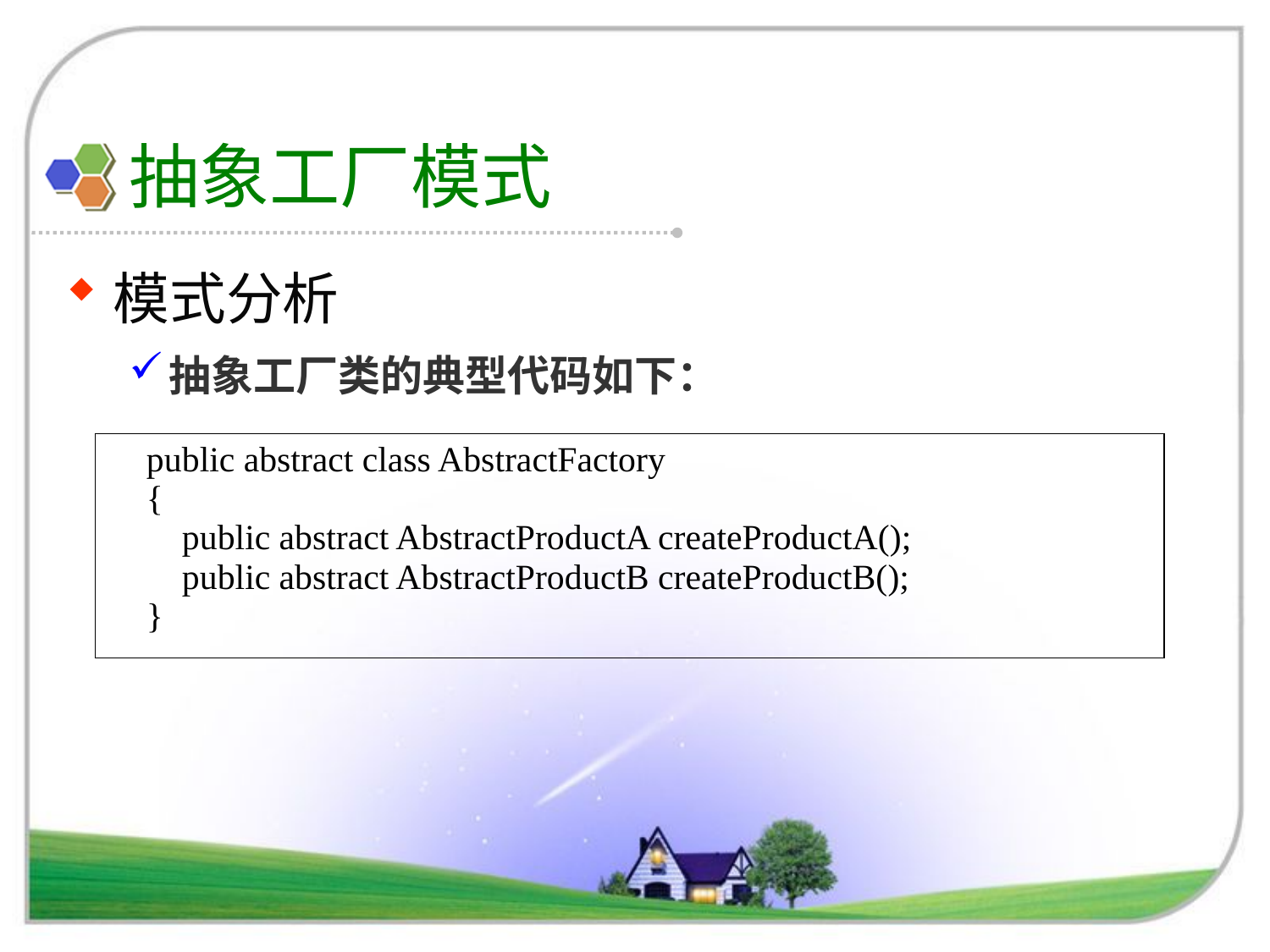

# 抽象工厂模式
模式分析
抽象工厂类的典型代码如下：

| public abstract class AbstractFactory { public abstract AbstractProductA createProductA(); public abstract AbstractProductB createProductB(); } |
| --- |